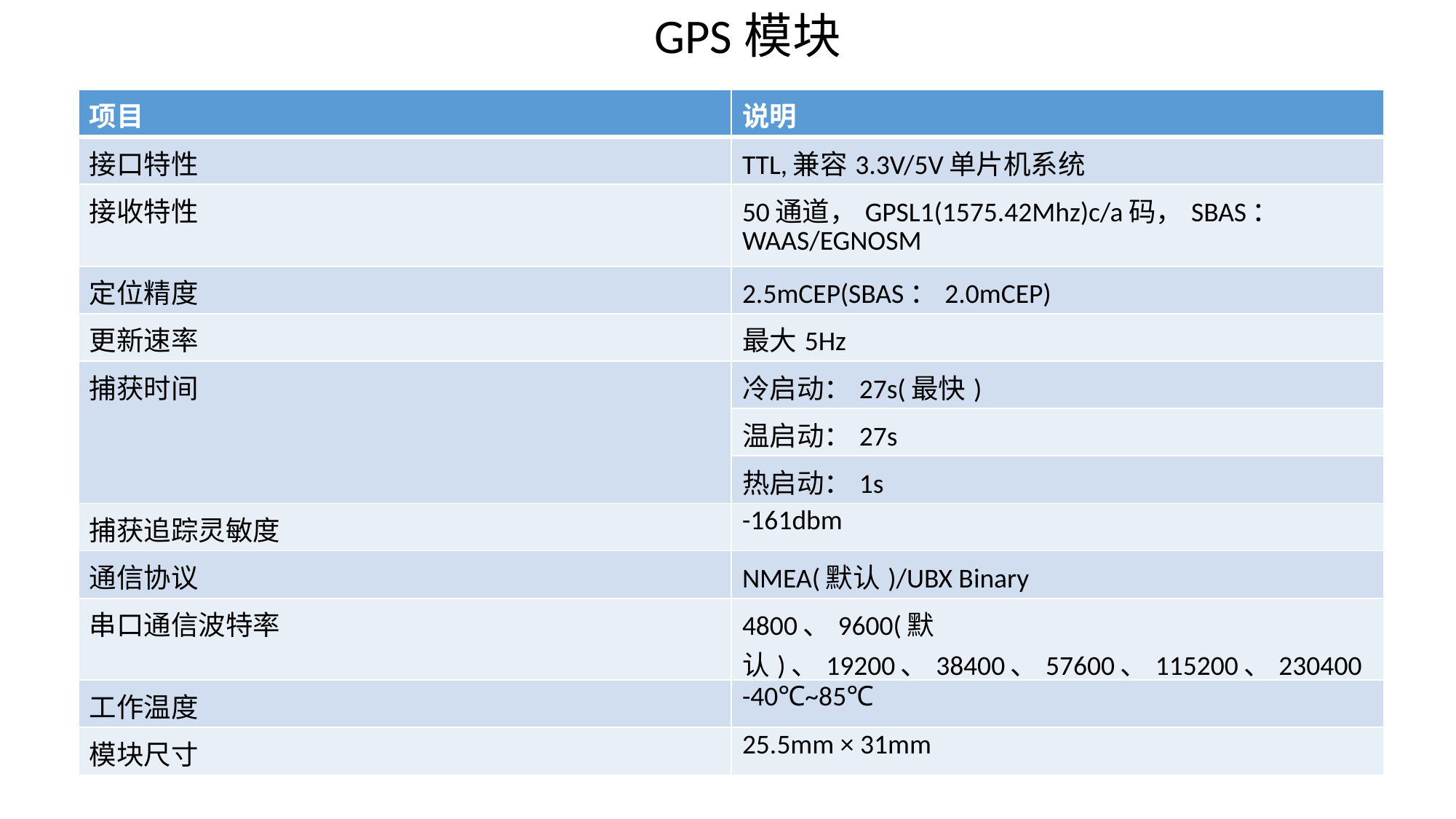

GPS模块
| 项目 | 说明 |
| --- | --- |
| 接口特性 | TTL,兼容3.3V/5V单片机系统 |
| 接收特性 | 50通道，GPSL1(1575.42Mhz)c/a码，SBAS：WAAS/EGNOSM |
| 定位精度 | 2.5mCEP(SBAS：2.0mCEP) |
| 更新速率 | 最大5Hz |
| 捕获时间 | 冷启动：27s(最快) |
|  | 温启动：27s |
|  | 热启动：1s |
| 捕获追踪灵敏度 | -161dbm |
| 通信协议 | NMEA(默认)/UBX Binary |
| 串口通信波特率 | 4800、9600(默认)、19200、38400、57600、115200、230400 |
| 工作温度 | -40℃~85℃ |
| 模块尺寸 | 25.5mm × 31mm |